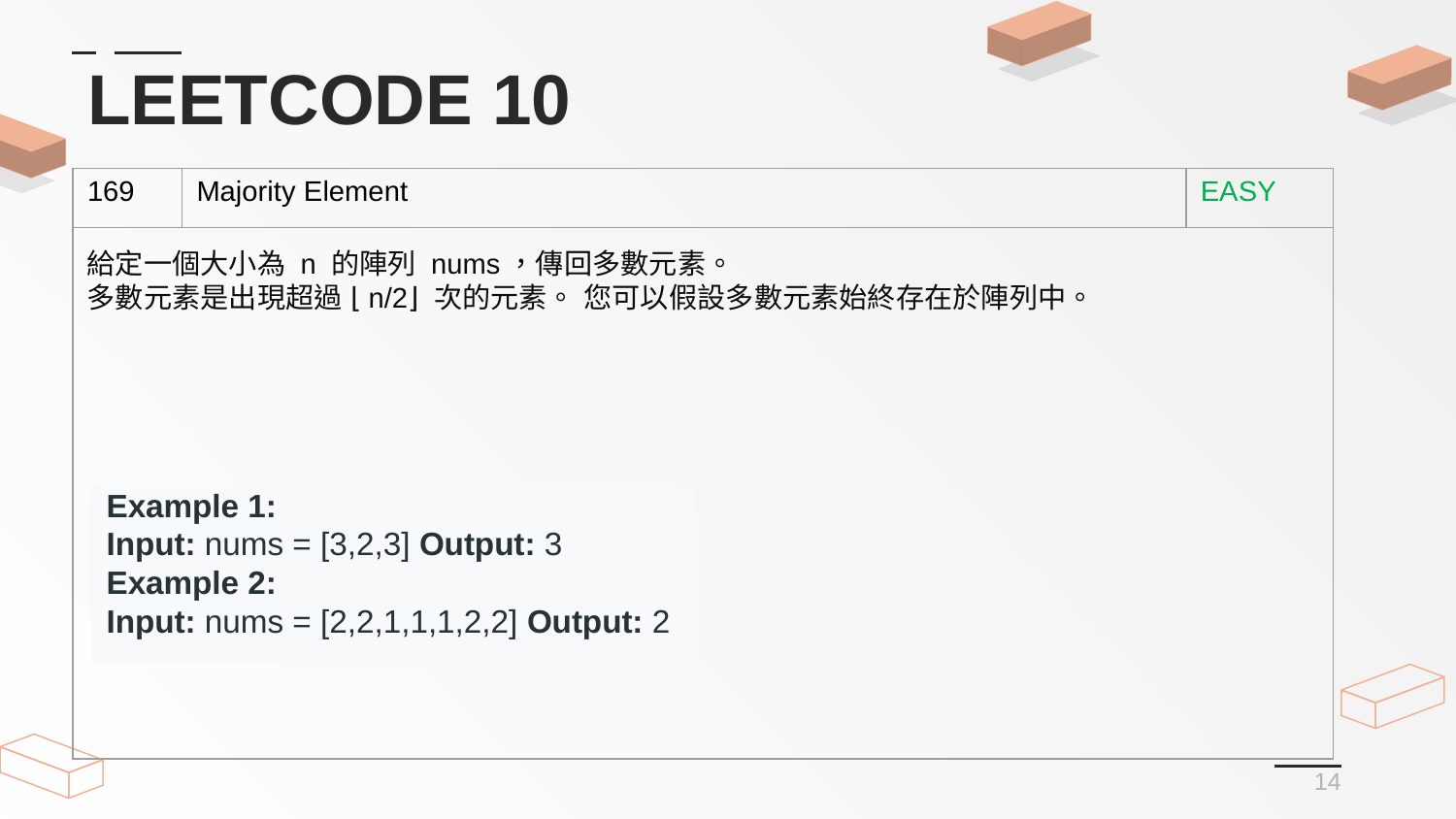

# LEETCODE 10
| 169 | Majority Element | EASY |
| --- | --- | --- |
|  |  |  |
給定一個大小為 n 的陣列 nums，傳回多數元素。
多數元素是出現超過 ⌊n/2⌋ 次的元素。 您可以假設多數元素始終存在於陣列中。
Example 1:
Input: nums = [3,2,3] Output: 3
Example 2:
Input: nums = [2,2,1,1,1,2,2] Output: 2

14